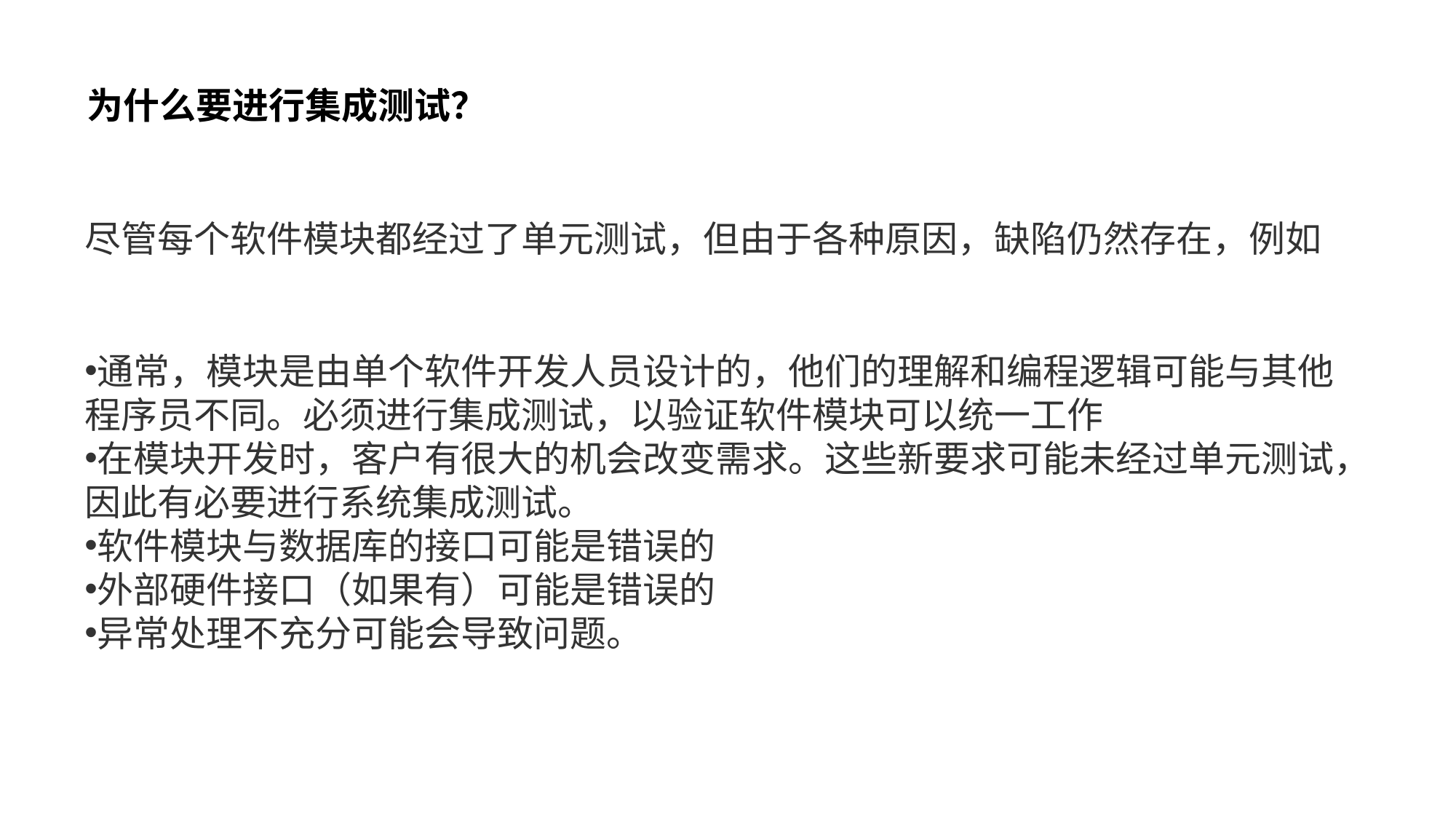

为什么要进行集成测试？
尽管每个软件模块都经过了单元测试，但由于各种原因，缺陷仍然存在，例如
通常，模块是由单个软件开发人员设计的，他们的理解和编程逻辑可能与其他程序员不同。必须进行集成测试，以验证软件模块可以统一工作
在模块开发时，客户有很大的机会改变需求。这些新要求可能未经过单元测试，因此有必要进行系统集成测试。
软件模块与数据库的接口可能是错误的
外部硬件接口（如果有）可能是错误的
异常处理不充分可能会导致问题。